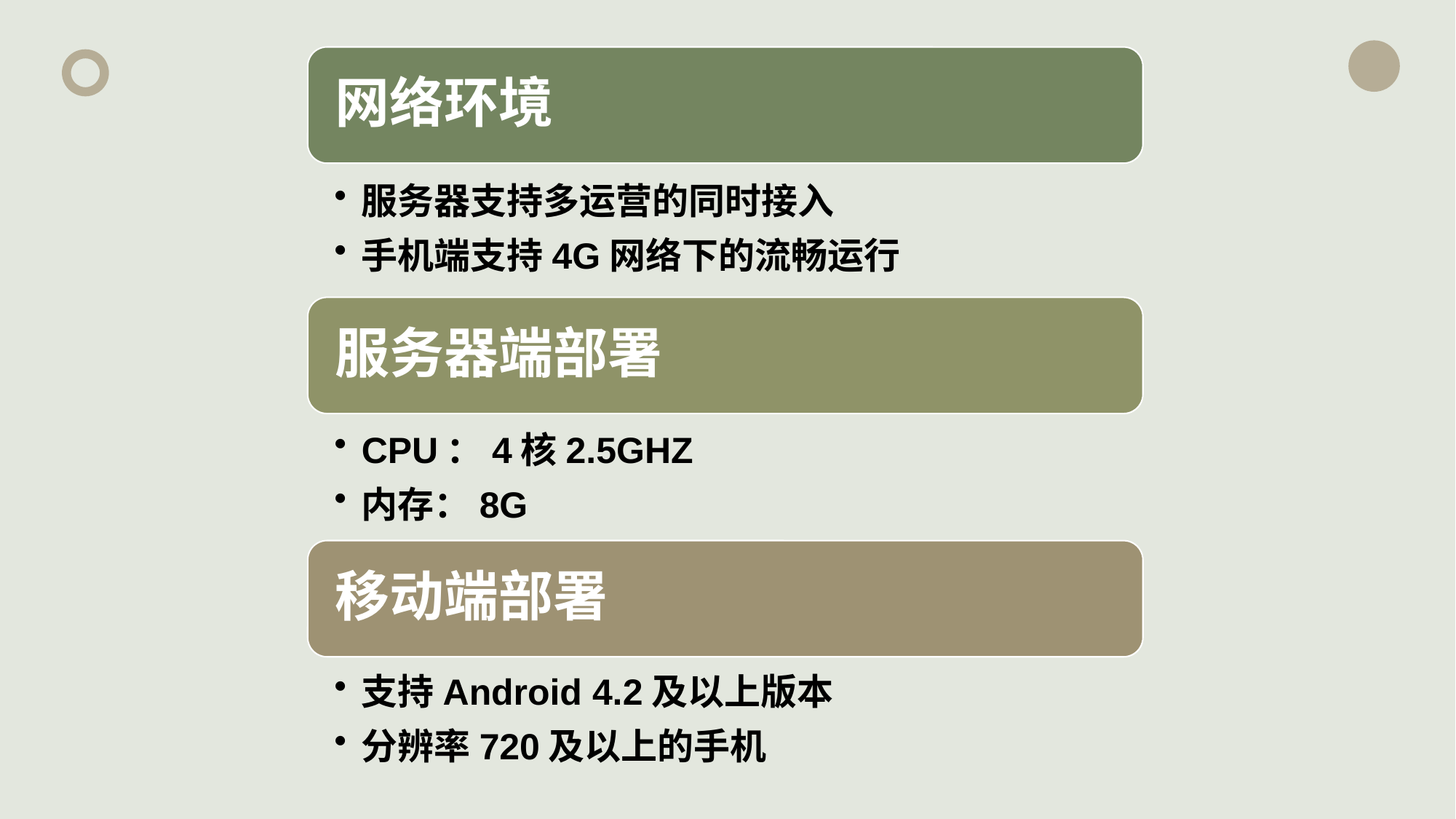

26
网络环境
服务器支持多运营的同时接入
手机端支持4G网络下的流畅运行
服务器端部署
CPU：4核2.5GHZ
内存：8G
移动端部署
支持Android 4.2及以上版本
分辨率720及以上的手机